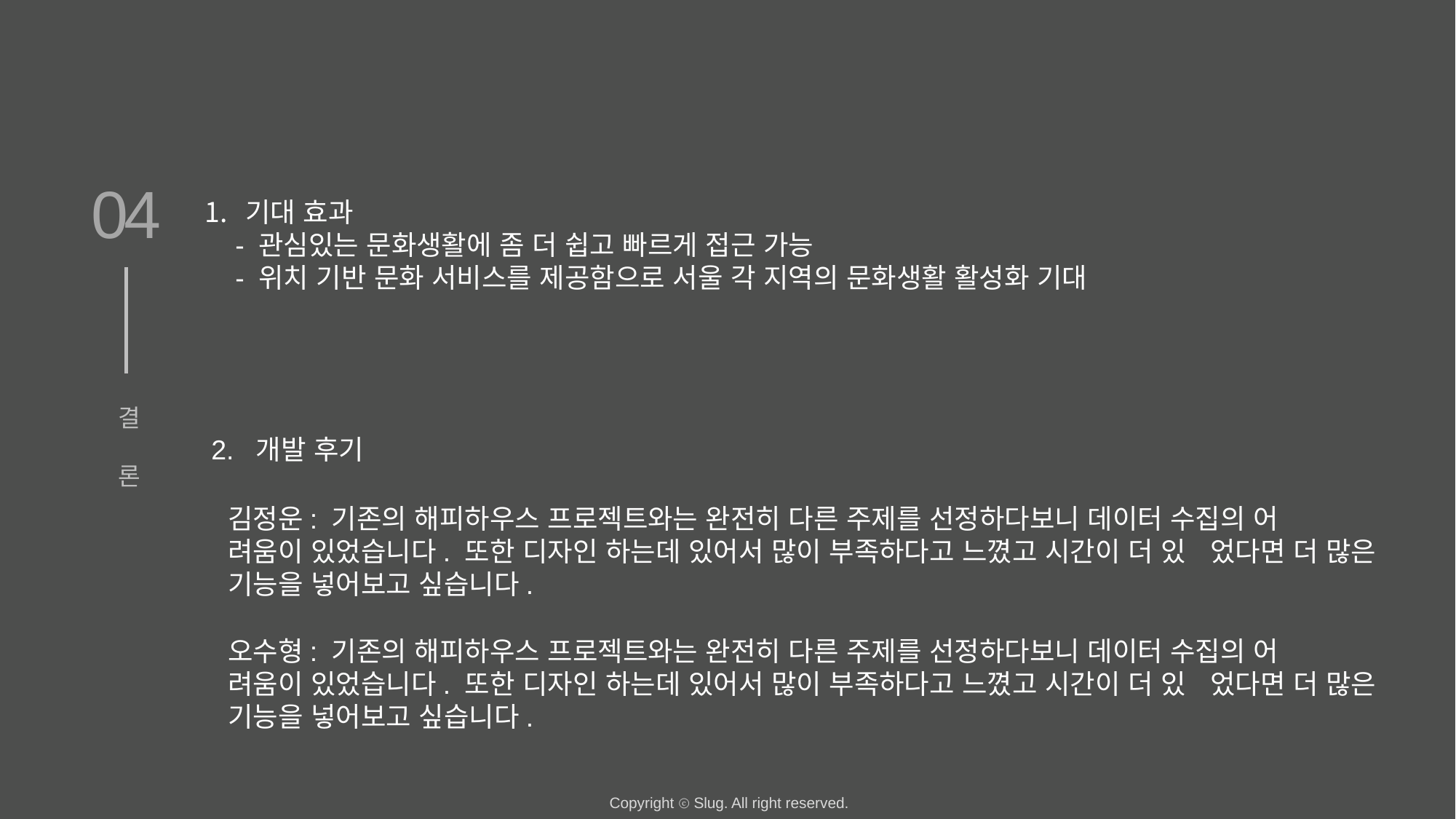

04
기대 효과
    - 관심있는 문화생활에 좀 더 쉽고 빠르게 접근 가능
    - 위치 기반 문화 서비스를 제공함으로 서울 각 지역의 문화생활 활성화 기대
2.  개발 후기

결

론

김정운: 기존의 해피하우스 프로젝트와는 완전히 다른 주제를 선정하다보니 데이터 수집의 어	려움이 있었습니다. 또한 디자인 하는데 있어서 많이 부족하다고 느꼈고 시간이 더 있	었다면 더 많은 기능을 넣어보고 싶습니다.
오수형: 기존의 해피하우스 프로젝트와는 완전히 다른 주제를 선정하다보니 데이터 수집의 어	려움이 있었습니다. 또한 디자인 하는데 있어서 많이 부족하다고 느꼈고 시간이 더 있	었다면 더 많은 기능을 넣어보고 싶습니다.
Copyright ⓒ Slug. All right reserved.